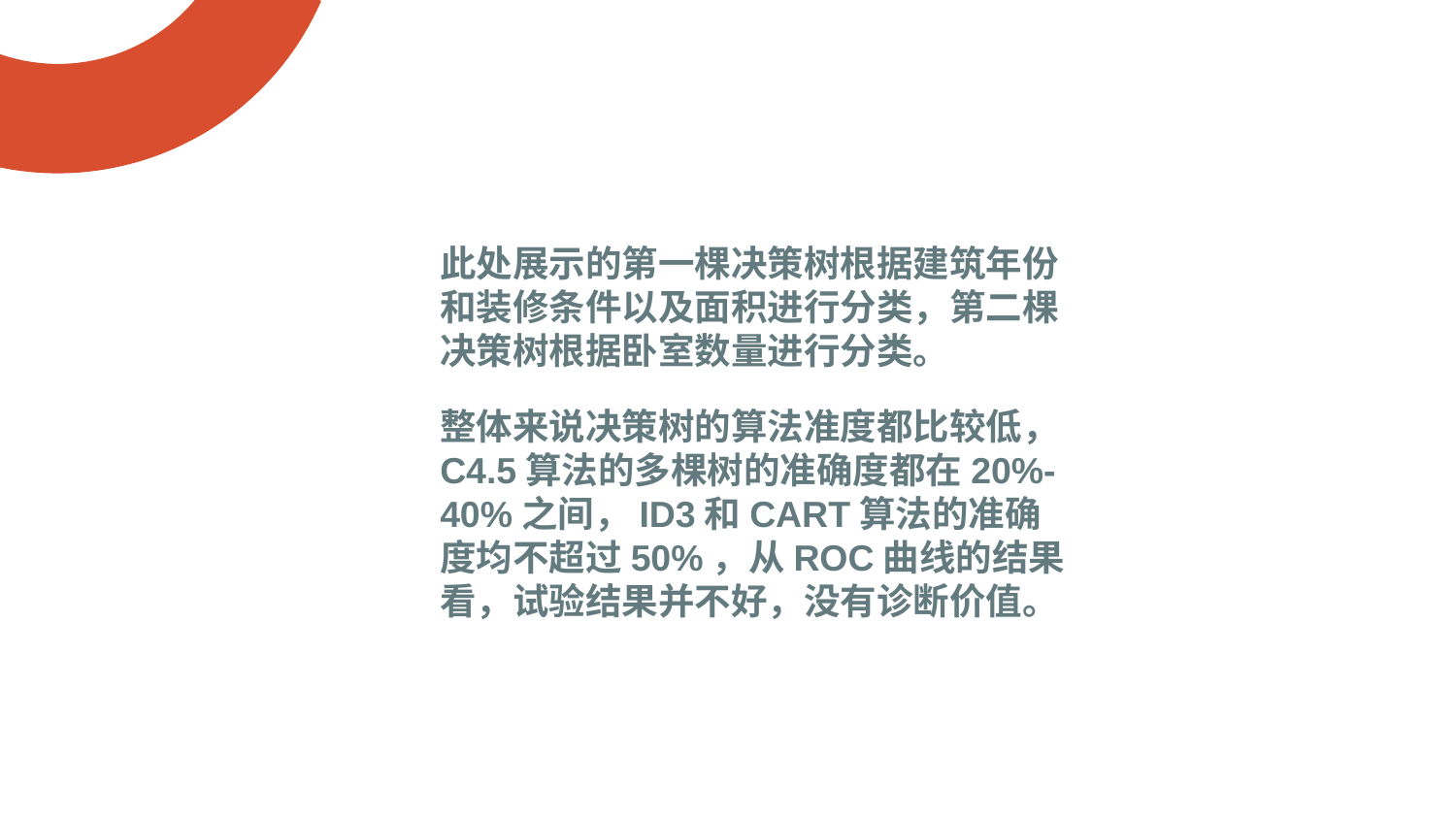

此处展示的第一棵决策树根据建筑年份和装修条件以及面积进行分类，第二棵决策树根据卧室数量进行分类。
整体来说决策树的算法准度都比较低，C4.5算法的多棵树的准确度都在20%-40%之间，ID3和CART算法的准确度均不超过50%，从ROC曲线的结果看，试验结果并不好，没有诊断价值。